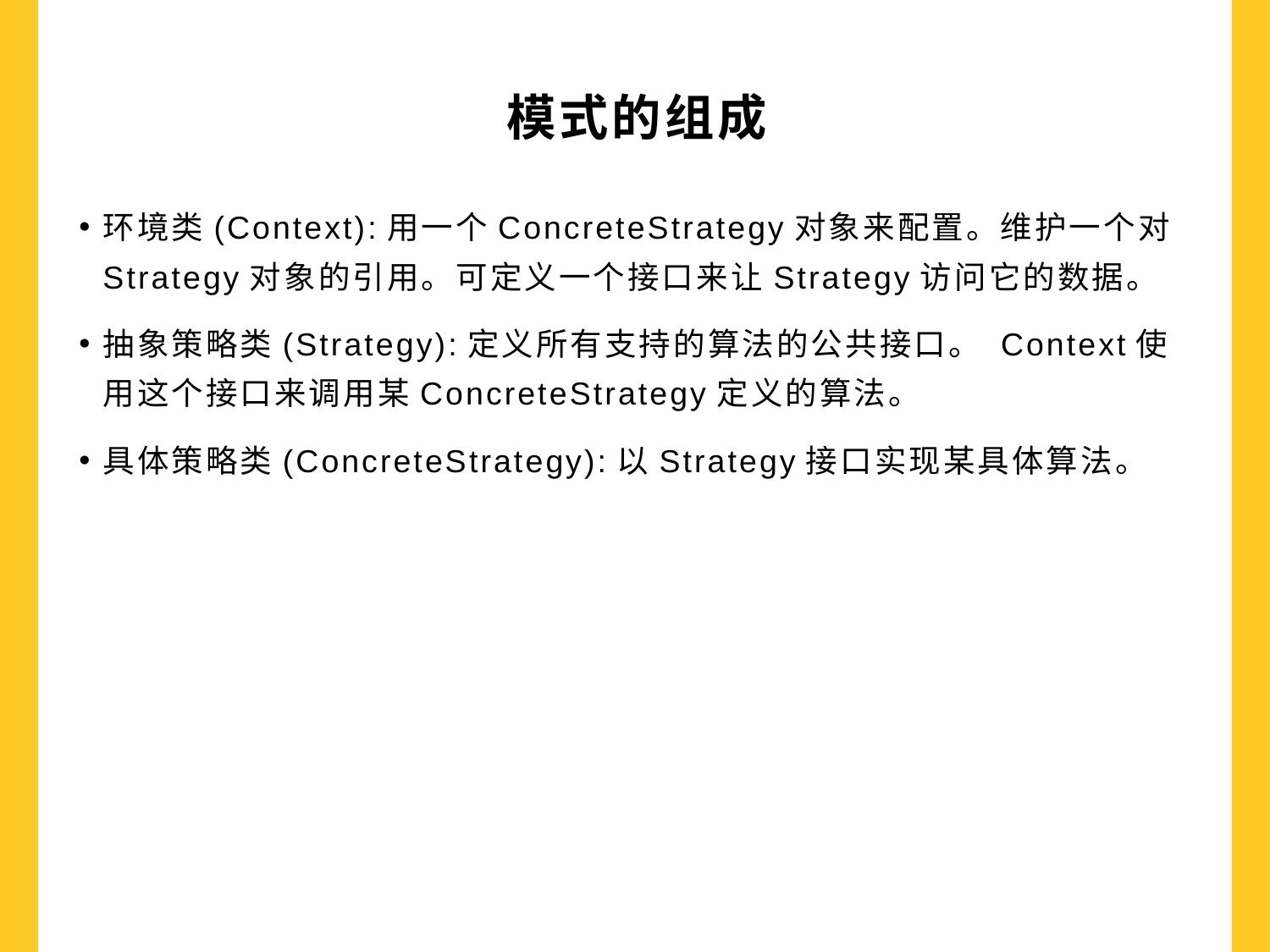

# 模式的组成
环境类(Context):用一个ConcreteStrategy对象来配置。维护一个对Strategy对象的引用。可定义一个接口来让Strategy访问它的数据。
抽象策略类(Strategy):定义所有支持的算法的公共接口。 Context使用这个接口来调用某ConcreteStrategy定义的算法。
具体策略类(ConcreteStrategy):以Strategy接口实现某具体算法。

9